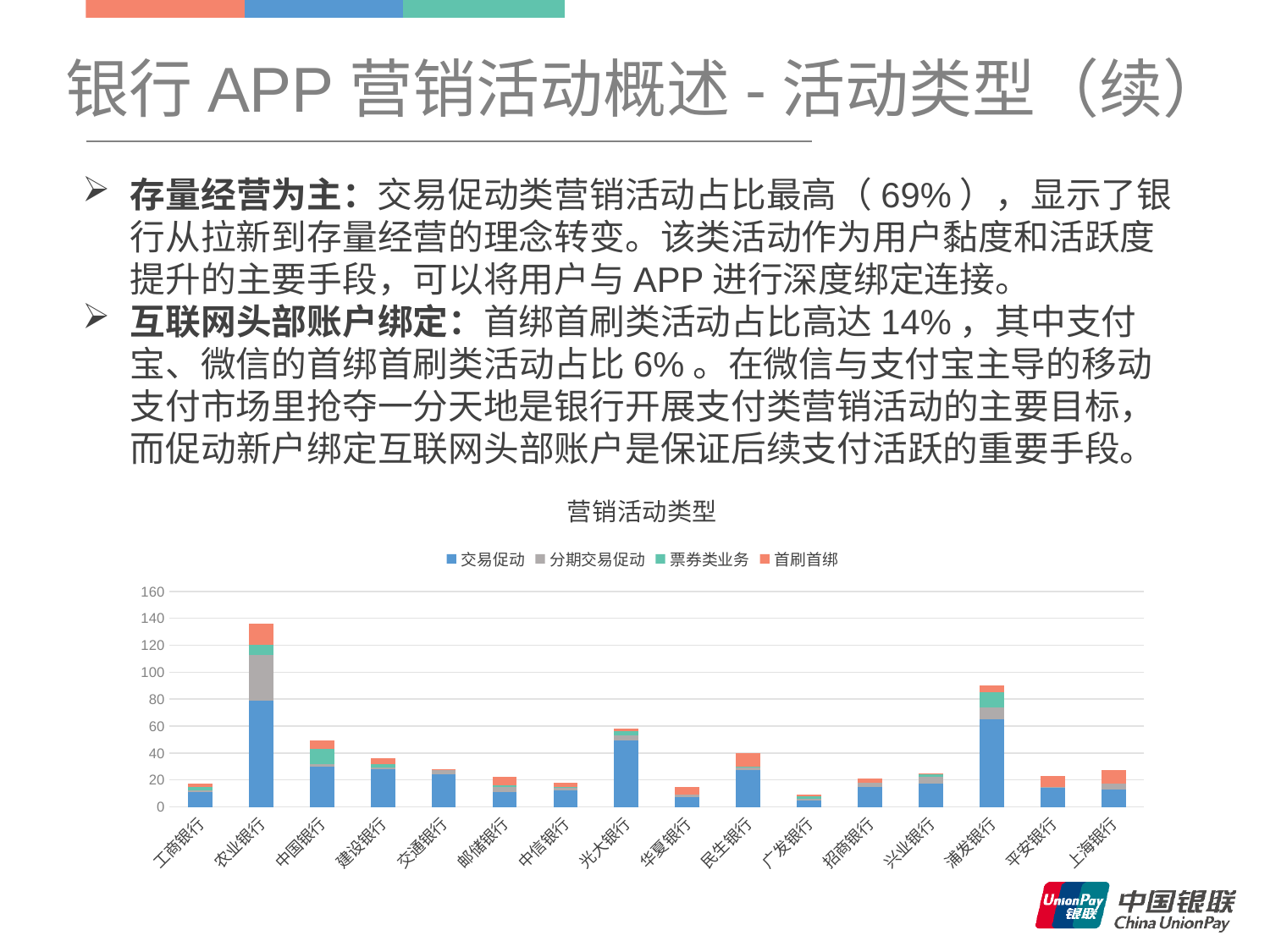

银行APP营销活动概述-活动类型（续）
存量经营为主：交易促动类营销活动占比最高（69%），显示了银行从拉新到存量经营的理念转变。该类活动作为用户黏度和活跃度提升的主要手段，可以将用户与APP进行深度绑定连接。
互联网头部账户绑定：首绑首刷类活动占比高达14%，其中支付宝、微信的首绑首刷类活动占比6%。在微信与支付宝主导的移动支付市场里抢夺一分天地是银行开展支付类营销活动的主要目标，而促动新户绑定互联网头部账户是保证后续支付活跃的重要手段。

### Chart: 营销活动类型

| Category | 交易促动 | 分期交易促动 | 票券类业务 | 首刷首绑 |
|---|---|---|---|---|
| 工商银行 | 11.0 | 1.0 | 3.0 | 2.0 |
| 农业银行 | 79.0 | 34.0 | 7.0 | 16.0 |
| 中国银行 | 30.0 | 2.0 | 11.0 | 6.0 |
| 建设银行 | 28.0 | 1.0 | 3.0 | 4.0 |
| 交通银行 | 24.0 | 3.0 | None | 1.0 |
| 邮储银行 | 11.0 | 4.0 | 1.0 | 6.0 |
| 中信银行 | 12.0 | 2.0 | 1.0 | 3.0 |
| 光大银行 | 49.0 | 4.0 | 3.0 | 2.0 |
| 华夏银行 | 7.0 | 2.0 | None | 6.0 |
| 民生银行 | 27.0 | 2.0 | 1.0 | 10.0 |
| 广发银行 | 5.0 | 1.0 | 2.0 | 1.0 |
| 招商银行 | 15.0 | 3.0 | None | 3.0 |
| 兴业银行 | 17.0 | 5.0 | 2.0 | 1.0 |
| 浦发银行 | 65.0 | 9.0 | 11.0 | 5.0 |
| 平安银行 | 14.0 | 1.0 | None | 8.0 |
| 上海银行 | 13.0 | 4.0 | None | 10.0 |